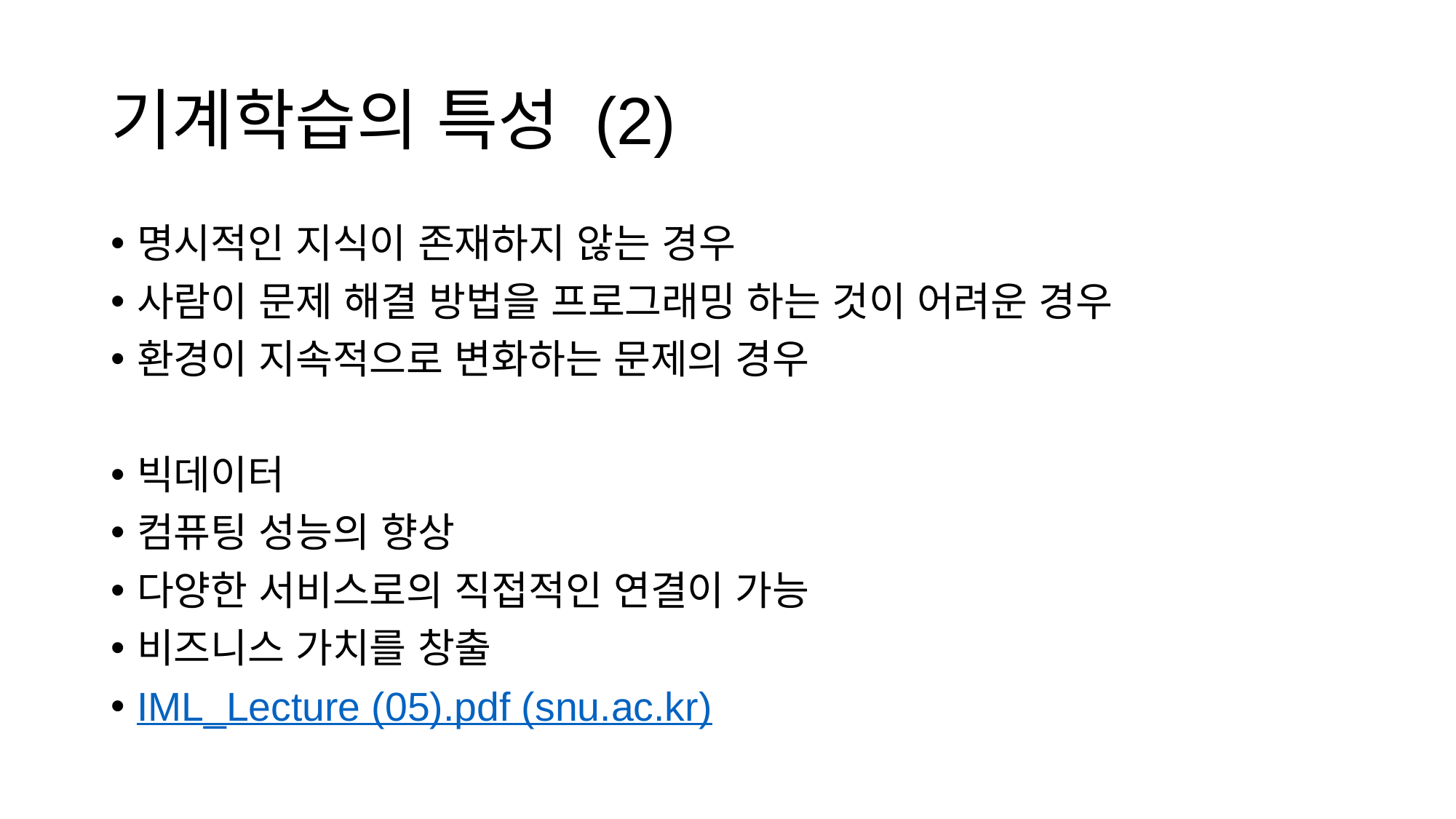

# 기계학습의 특성 (2)
명시적인 지식이 존재하지 않는 경우
사람이 문제 해결 방법을 프로그래밍 하는 것이 어려운 경우
환경이 지속적으로 변화하는 문제의 경우

빅데이터
컴퓨팅 성능의 향상
다양한 서비스로의 직접적인 연결이 가능
비즈니스 가치를 창출
IML_Lecture (05).pdf (snu.ac.kr)